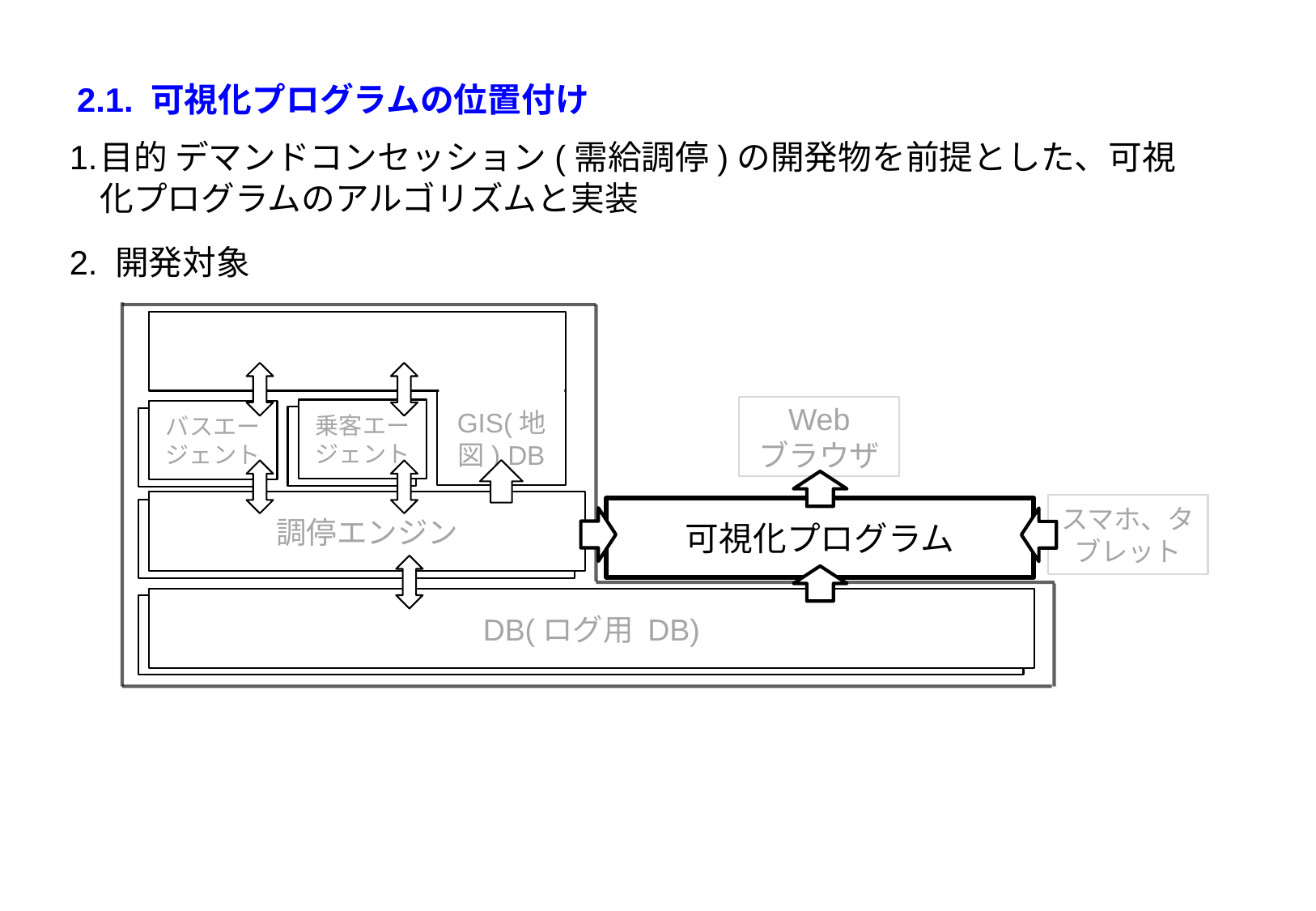

# 2.1. 可視化プログラムの位置付け
目的 デマンドコンセッション(需給調停)の開発物を前提とした、可視化プログラムのアルゴリズムと実装
2. 開発対象

GIS(地図) DB
Web
ブラウザ
乗客エージェント
バスエージェント
人間
バス

調停エンジン
スマホ、タブレット
可視化プログラム
調停ロジック

DB(ログ用 DB)
DB(記録用DB)